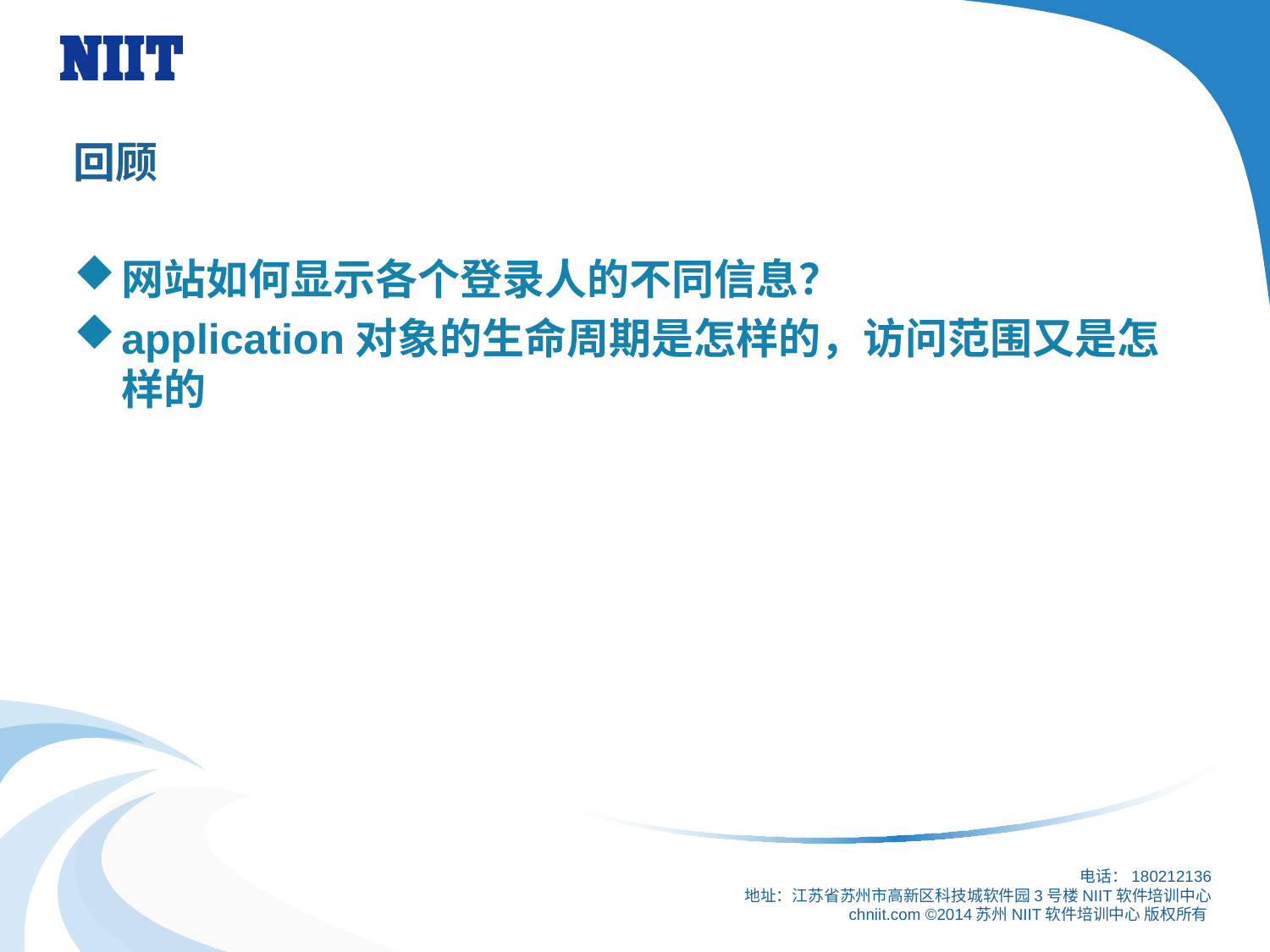

# 回顾
网站如何显示各个登录人的不同信息？
application对象的生命周期是怎样的，访问范围又是怎样的